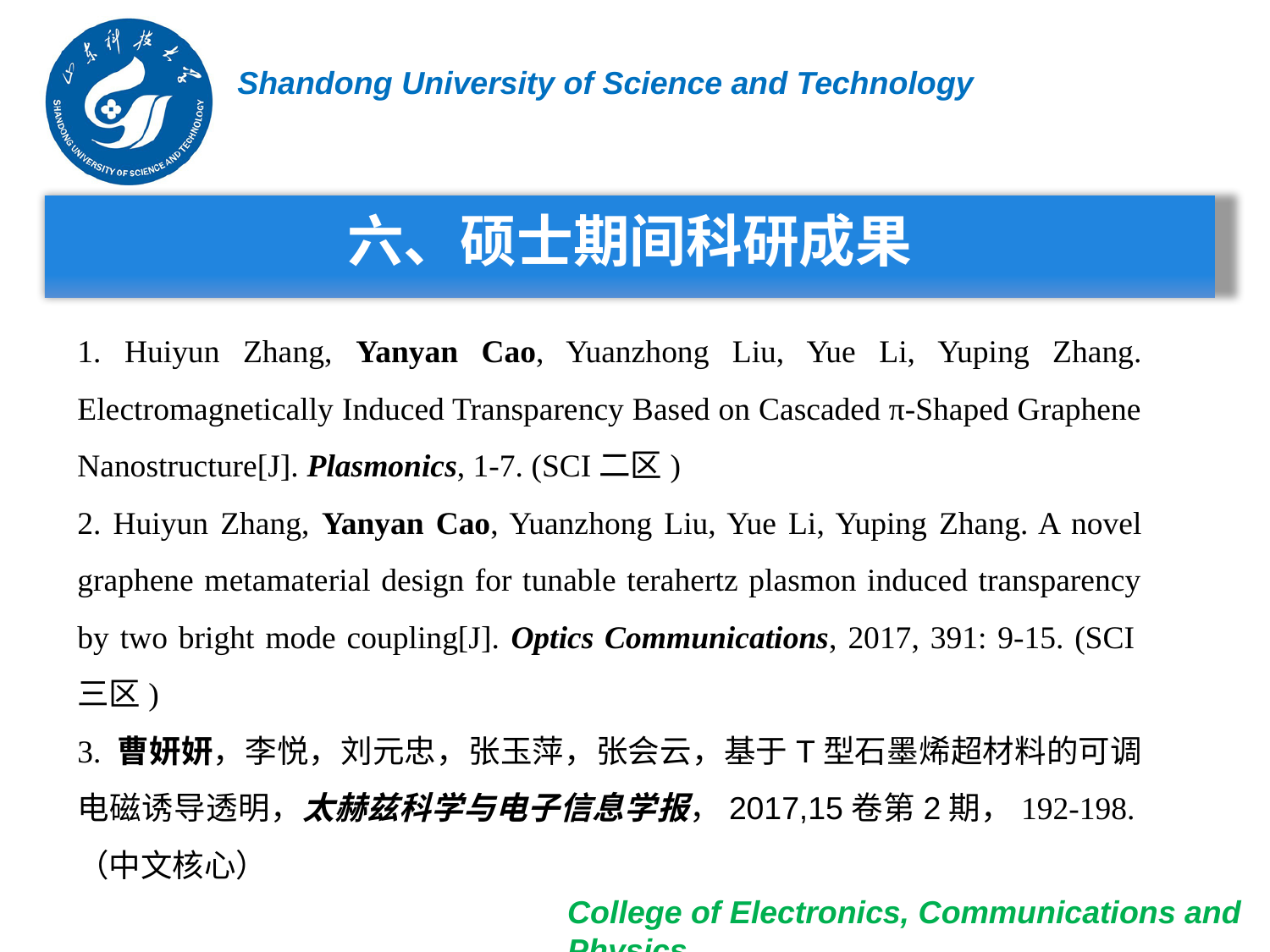

六、硕士期间科研成果
1. Huiyun Zhang, Yanyan Cao, Yuanzhong Liu, Yue Li, Yuping Zhang. Electromagnetically Induced Transparency Based on Cascaded π-Shaped Graphene Nanostructure[J]. Plasmonics, 1-7. (SCI二区)
2. Huiyun Zhang, Yanyan Cao, Yuanzhong Liu, Yue Li, Yuping Zhang. A novel graphene metamaterial design for tunable terahertz plasmon induced transparency by two bright mode coupling[J]. Optics Communications, 2017, 391: 9-15. (SCI三区)
3. 曹妍妍，李悦，刘元忠，张玉萍，张会云，基于T型石墨烯超材料的可调电磁诱导透明，太赫兹科学与电子信息学报，2017,15卷第2期，192-198.（中文核心）